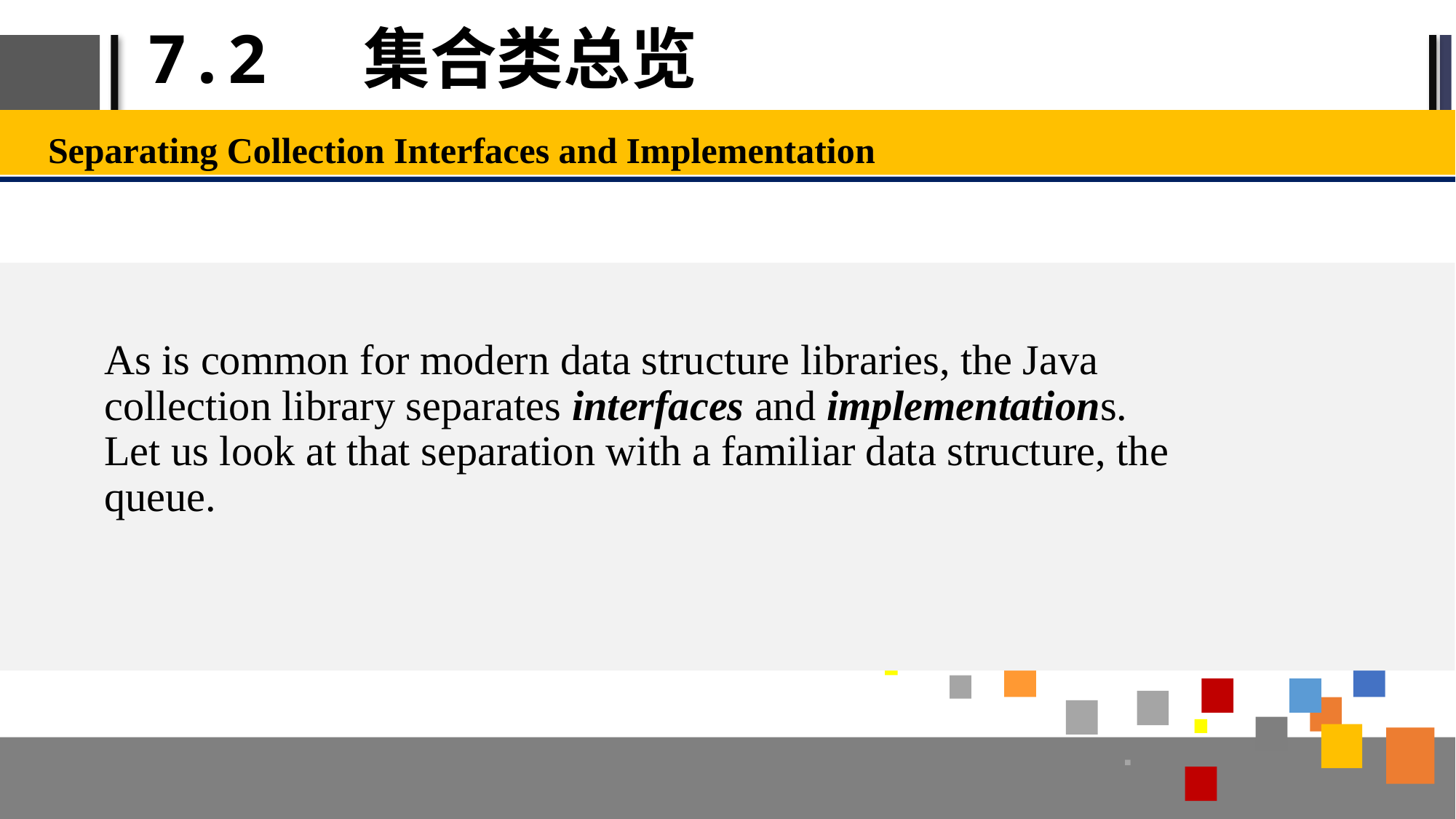

# 7.2  集合类总览

Separating Collection Interfaces and Implementation

As is common for modern data structure libraries, the Java collection library separates interfaces and implementations. Let us look at that separation with a familiar data structure, the queue.